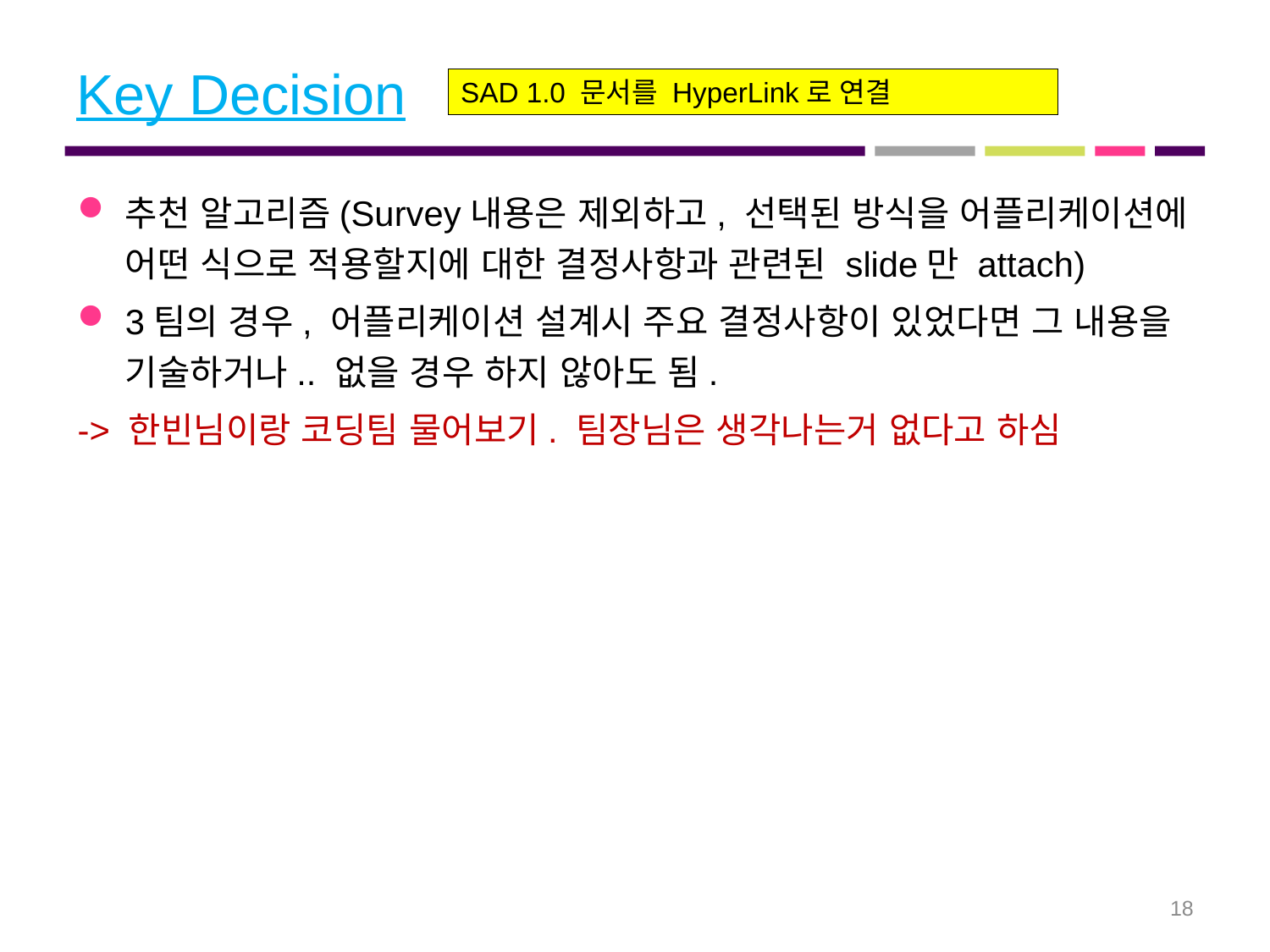

# Key Decision
SAD 1.0 문서를 HyperLink로 연결
추천 알고리즘(Survey내용은 제외하고, 선택된 방식을 어플리케이션에 어떤 식으로 적용할지에 대한 결정사항과 관련된 slide만 attach)
3팀의 경우, 어플리케이션 설계시 주요 결정사항이 있었다면 그 내용을 기술하거나.. 없을 경우 하지 않아도 됨.
-> 한빈님이랑 코딩팀 물어보기. 팀장님은 생각나는거 없다고 하심
18